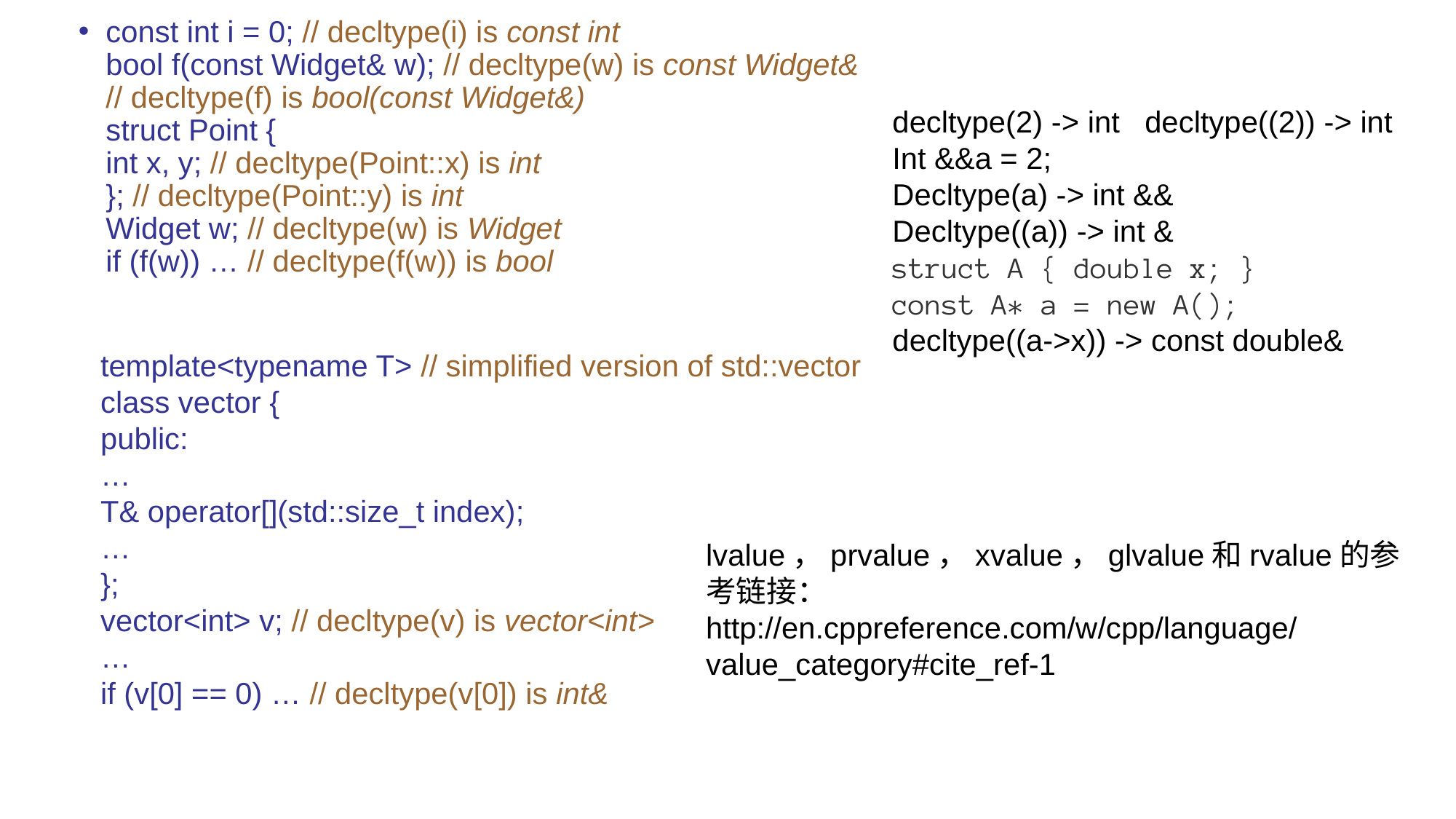

const int i = 0; // decltype(i) is const int
bool f(const Widget& w); // decltype(w) is const Widget&
// decltype(f) is bool(const Widget&)
struct Point {
int x, y; // decltype(Point::x) is int
}; // decltype(Point::y) is int
Widget w; // decltype(w) is Widget
if (f(w)) … // decltype(f(w)) is bool
decltype(2) -> int   decltype((2)) -> int
Int &&a = 2;
Decltype(a) -> int &&
Decltype((a)) -> int &
struct A { double x; }
const A* a = new A();
decltype((a->x)) -> const double&

template<typename T> // simplified version of std::vector
class vector {
public:
…
T& operator[](std::size_t index);
…
};
vector<int> v; // decltype(v) is vector<int>
…
if (v[0] == 0) … // decltype(v[0]) is int&
lvalue，prvalue，xvalue，glvalue和rvalue的参考链接：
http://en.cppreference.com/w/cpp/language/value_category#cite_ref-1